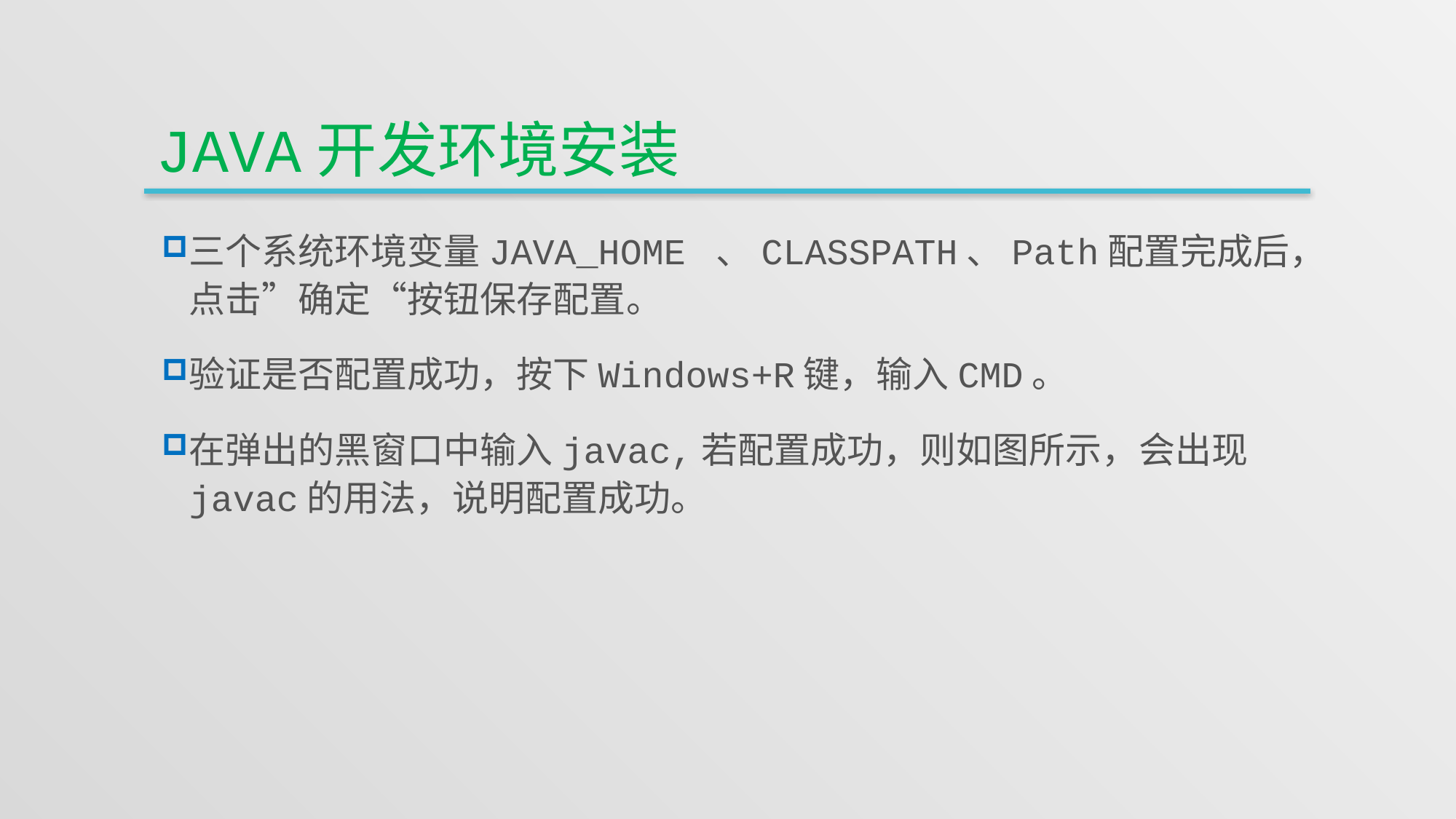

# java开发环境安装
三个系统环境变量JAVA_HOME 、CLASSPATH、Path配置完成后，点击”确定“按钮保存配置。
验证是否配置成功，按下Windows+R键，输入CMD。
在弹出的黑窗口中输入javac,若配置成功，则如图所示，会出现javac的用法，说明配置成功。